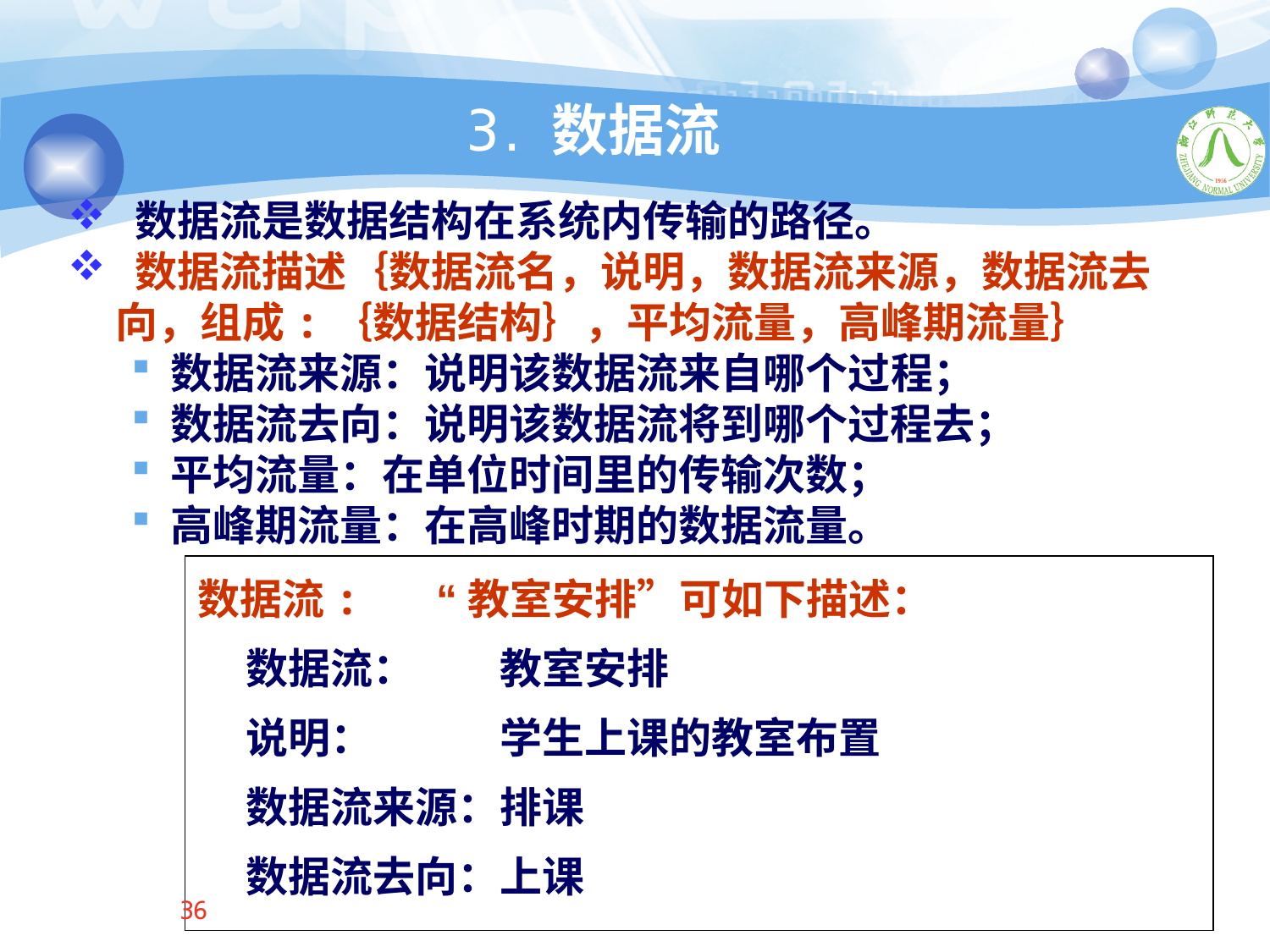

3. 数据流
 数据流是数据结构在系统内传输的路径。
 数据流描述｛数据流名，说明，数据流来源，数据流去向，组成:｛数据结构｝，平均流量，高峰期流量｝
数据流来源：说明该数据流来自哪个过程；
数据流去向：说明该数据流将到哪个过程去；
平均流量：在单位时间里的传输次数；
高峰期流量：在高峰时期的数据流量。
数据流:   “教室安排”可如下描述：
    数据流：　　教室安排
    说明：　　　学生上课的教室布置
    数据流来源：排课
    数据流去向：上课
36